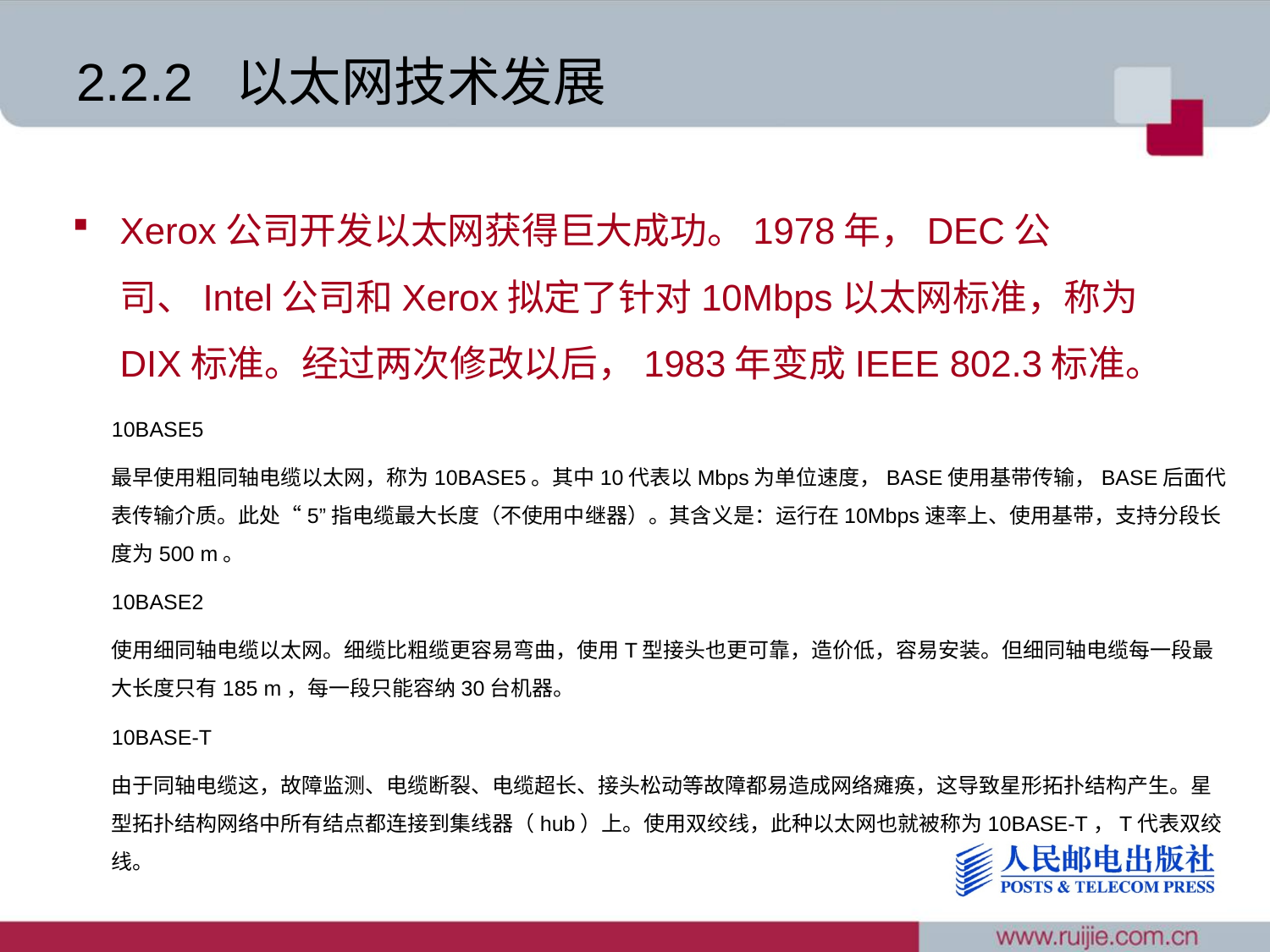

# 2.2.2  以太网技术发展
Xerox公司开发以太网获得巨大成功。1978年，DEC公司、Intel公司和Xerox拟定了针对10Mbps以太网标准，称为DIX标准。经过两次修改以后，1983年变成IEEE 802.3标准。
10BASE5
最早使用粗同轴电缆以太网，称为10BASE5。其中10代表以Mbps为单位速度，BASE使用基带传输，BASE后面代表传输介质。此处“5”指电缆最大长度（不使用中继器）。其含义是：运行在10Mbps速率上、使用基带，支持分段长度为500 m。
10BASE2
使用细同轴电缆以太网。细缆比粗缆更容易弯曲，使用T型接头也更可靠，造价低，容易安装。但细同轴电缆每一段最大长度只有185 m，每一段只能容纳30台机器。
10BASE-T
由于同轴电缆这，故障监测、电缆断裂、电缆超长、接头松动等故障都易造成网络瘫痪，这导致星形拓扑结构产生。星型拓扑结构网络中所有结点都连接到集线器（hub）上。使用双绞线，此种以太网也就被称为10BASE-T，T代表双绞线。